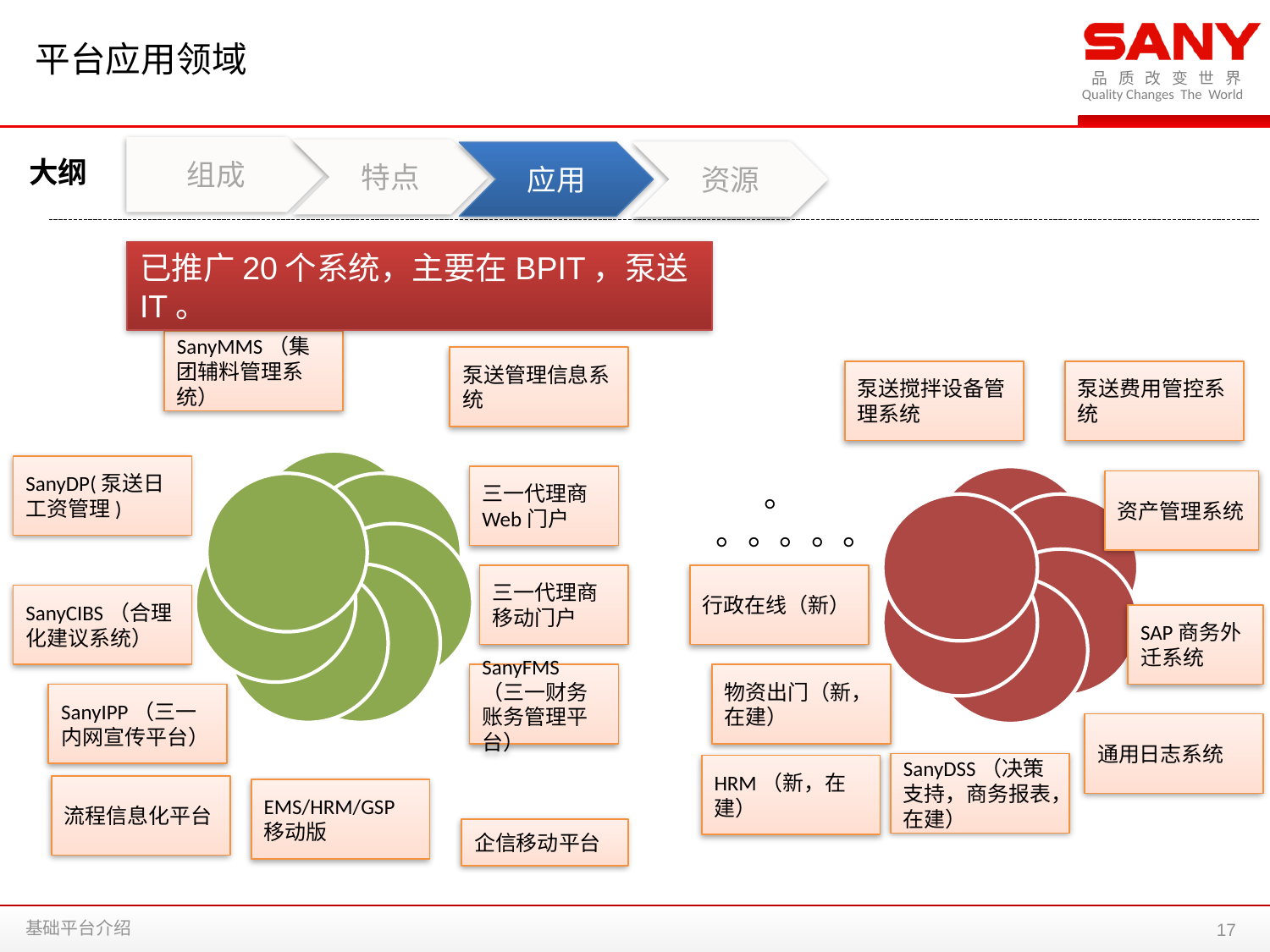

平台应用领域
大纲
组成
特点
应用
资源
已推广20个系统，主要在BPIT，泵送IT。

SanyMMS（集团辅料管理系统）
泵送管理信息系统
。。。。。。
泵送搅拌设备管理系统
泵送费用管控系统
SanyDP(泵送日工资管理)
三一代理商Web门户
资产管理系统
三一代理商移动门户
行政在线（新）
SanyCIBS（合理化建议系统）
SAP商务外迁系统
SanyFMS（三一财务账务管理平台）
物资出门（新，在建）
SanyIPP（三一内网宣传平台）
通用日志系统
SanyDSS（决策支持，商务报表，在建）
HRM（新，在建）
流程信息化平台
EMS/HRM/GSP移动版
企信移动平台
17
基础平台介绍